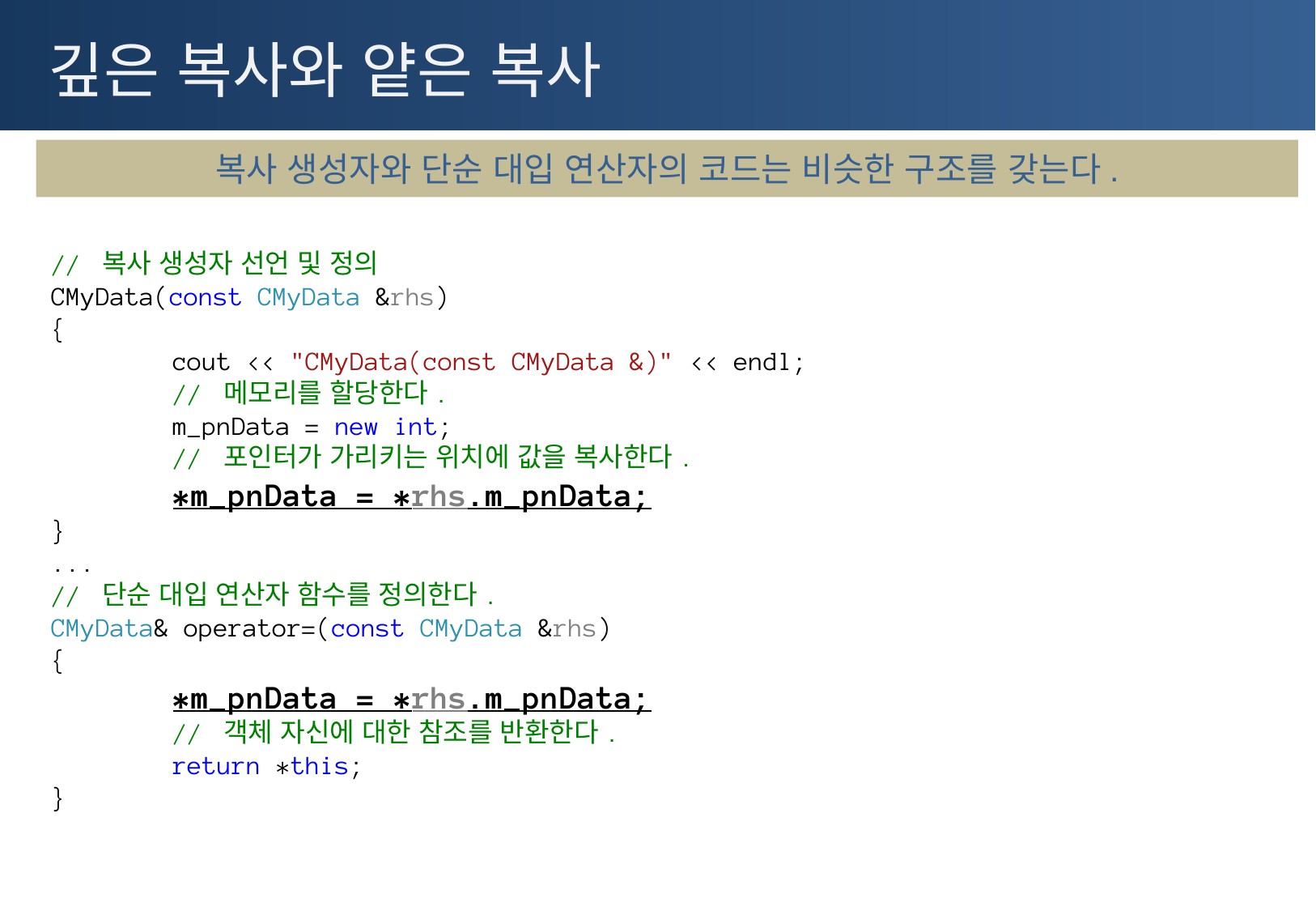

# 깊은 복사와 얕은 복사
복사 생성자와 단순 대입 연산자의 코드는 비슷한 구조를 갖는다.
// 복사 생성자 선언 및 정의
CMyData(const CMyData &rhs)
{
	cout << "CMyData(const CMyData &)" << endl;
	// 메모리를 할당한다.
	m_pnData = new int;
	// 포인터가 가리키는 위치에 값을 복사한다.
	*m_pnData = *rhs.m_pnData;
}
...
// 단순 대입 연산자 함수를 정의한다.
CMyData& operator=(const CMyData &rhs)
{
	*m_pnData = *rhs.m_pnData;
	// 객체 자신에 대한 참조를 반환한다.
	return *this;
}